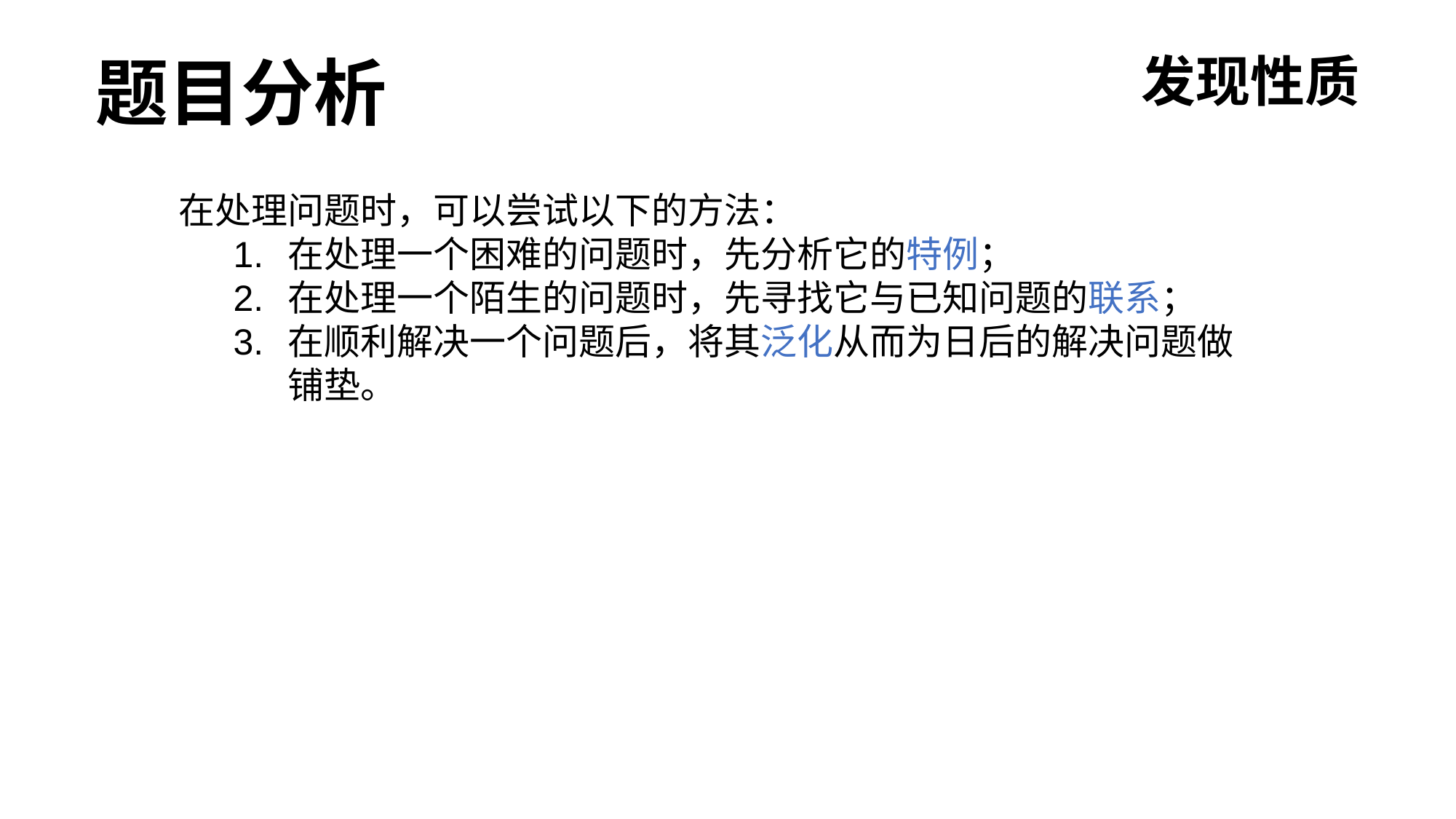

题目分析
发现性质
在处理问题时，可以尝试以下的方法：
在处理一个困难的问题时，先分析它的特例；
在处理一个陌生的问题时，先寻找它与已知问题的联系；
在顺利解决一个问题后，将其泛化从而为日后的解决问题做铺垫。